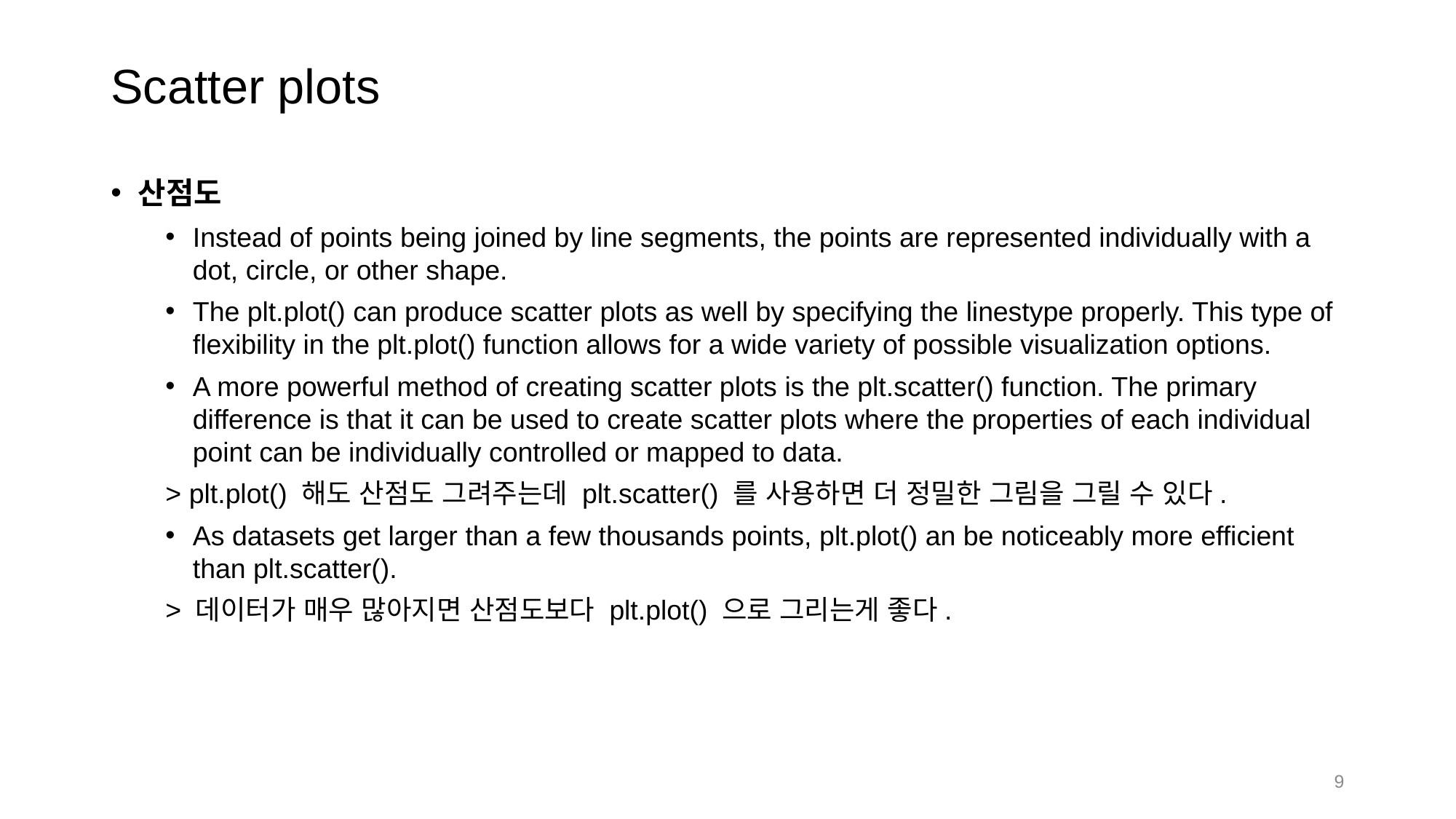

# Scatter plots
산점도
Instead of points being joined by line segments, the points are represented individually with a dot, circle, or other shape.
The plt.plot() can produce scatter plots as well by specifying the linestype properly. This type of flexibility in the plt.plot() function allows for a wide variety of possible visualization options.
A more powerful method of creating scatter plots is the plt.scatter() function. The primary difference is that it can be used to create scatter plots where the properties of each individual point can be individually controlled or mapped to data.
> plt.plot() 해도 산점도 그려주는데 plt.scatter() 를 사용하면 더 정밀한 그림을 그릴 수 있다.
As datasets get larger than a few thousands points, plt.plot() an be noticeably more efficient than plt.scatter().
> 데이터가 매우 많아지면 산점도보다 plt.plot() 으로 그리는게 좋다.

9